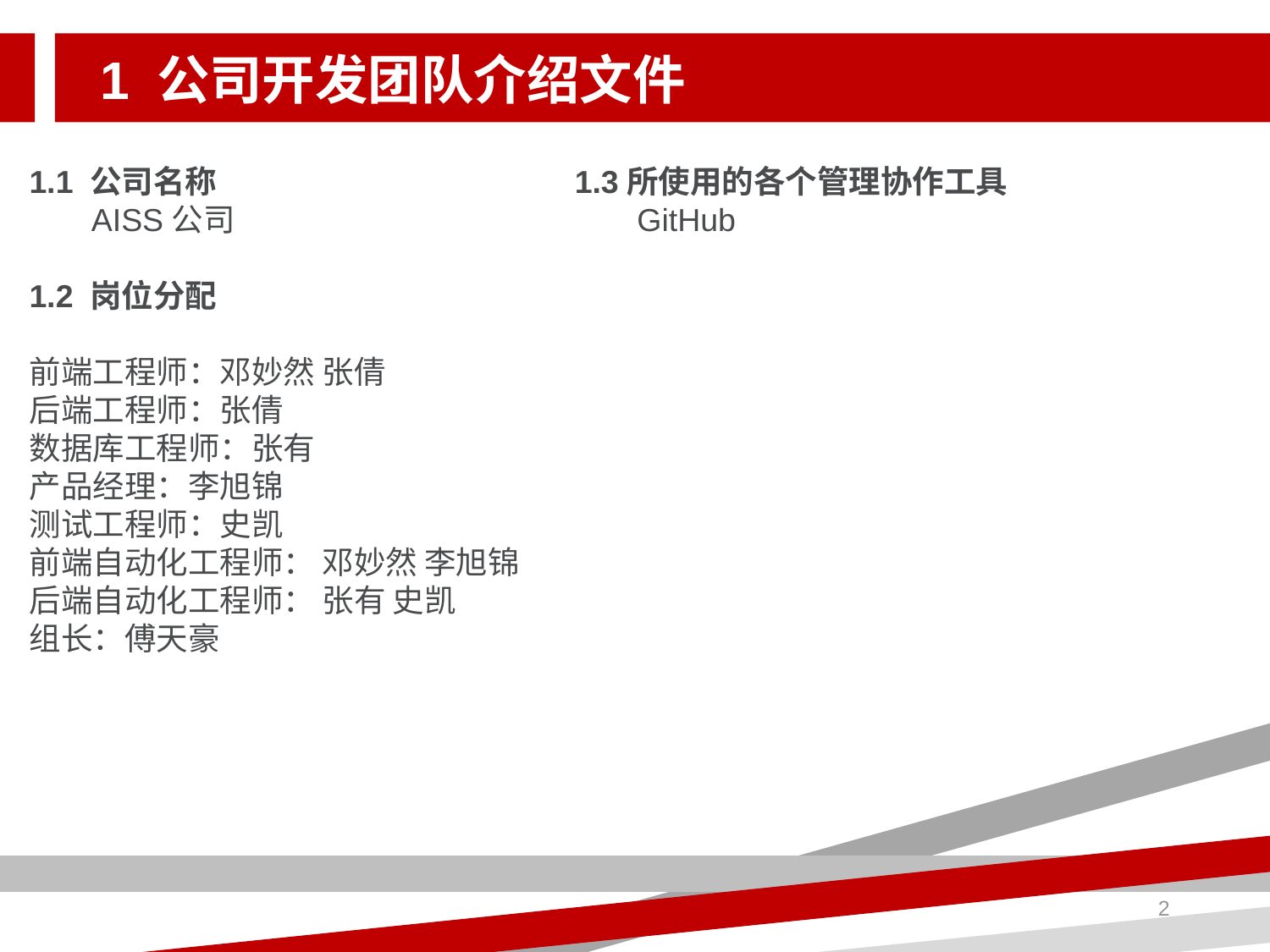

# 1 公司开发团队介绍文件
1.3所使用的各个管理协作工具
       GitHub
1.1 公司名称
       AISS公司

1.2 岗位分配

前端工程师：邓妙然 张倩
后端工程师：张倩
数据库工程师：张有
产品经理：李旭锦
测试工程师：史凯
前端自动化工程师： 邓妙然 李旭锦
后端自动化工程师： 张有 史凯
组长：傅天豪
2